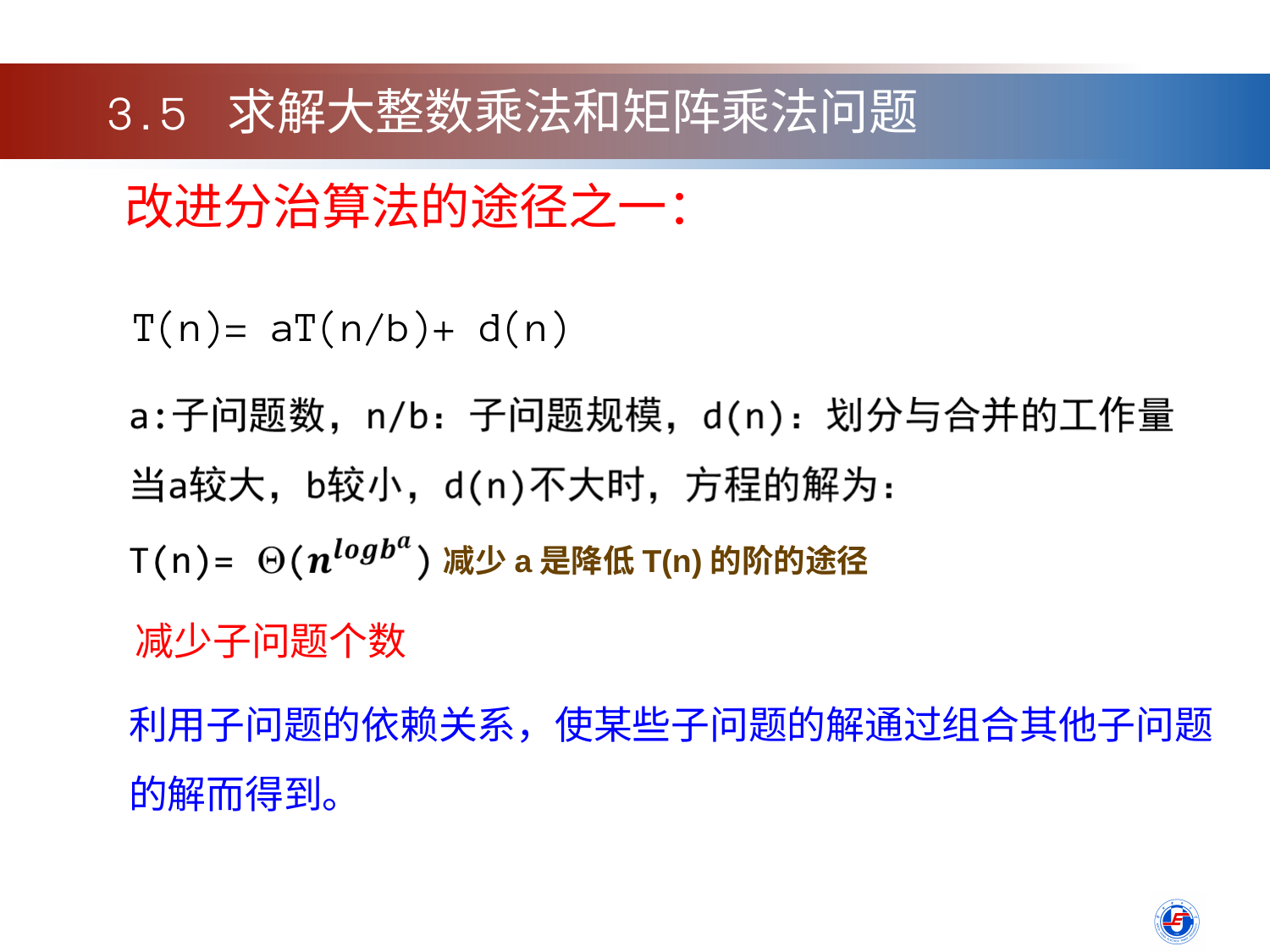

3.5 求解大整数乘法和矩阵乘法问题
改进分治算法的途径之一：
T(n)= aT(n/b)+ d(n)

减少a是降低T(n)的阶的途径
减少子问题个数
利用子问题的依赖关系，使某些子问题的解通过组合其他子问题的解而得到。